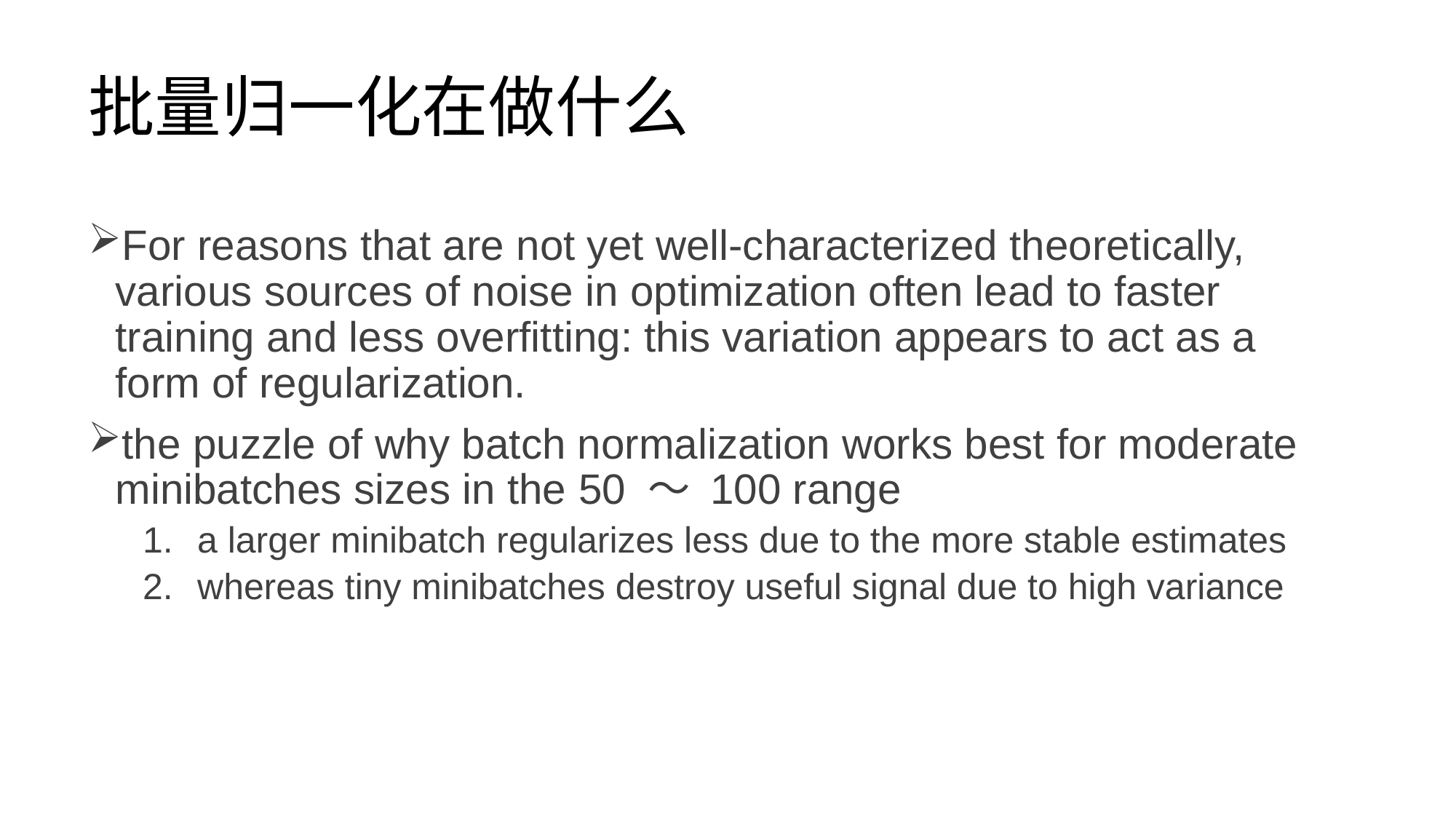

# 批量归一化在做什么
For reasons that are not yet well-characterized theoretically, various sources of noise in optimization often lead to faster training and less overfitting: this variation appears to act as a form of regularization.
the puzzle of why batch normalization works best for moderate minibatches sizes in the 50 ～ 100 range
a larger minibatch regularizes less due to the more stable estimates
whereas tiny minibatches destroy useful signal due to high variance